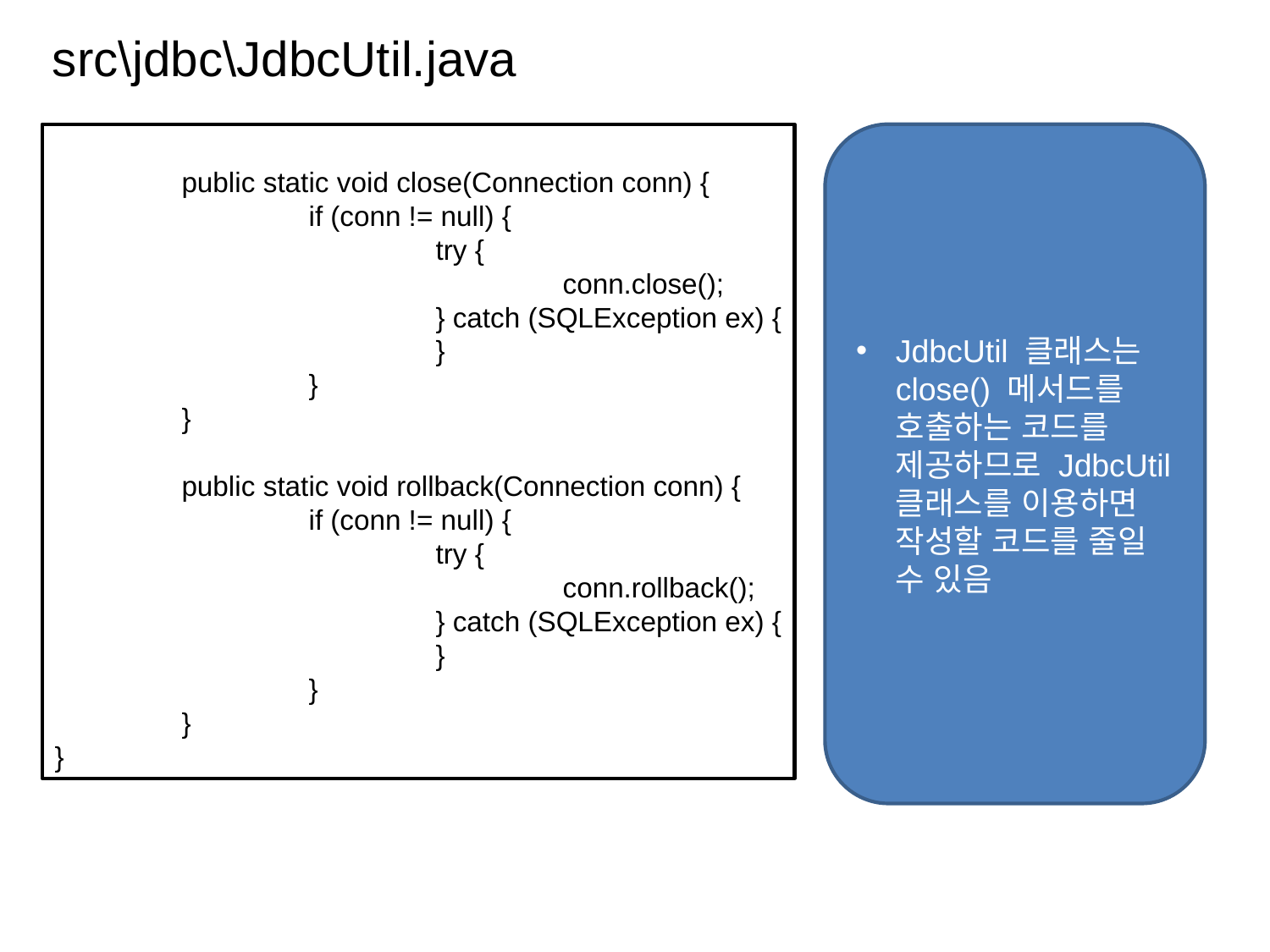

# src\jdbc\JdbcUtil.java

	public static void close(Connection conn) {
		if (conn != null) {
			try {
				conn.close();
			} catch (SQLException ex) {
			}
		}
	}

	public static void rollback(Connection conn) {
		if (conn != null) {
			try {
				conn.rollback();
			} catch (SQLException ex) {
			}
		}
	}
}
JdbcUtil 클래스는 close() 메서드를 호출하는 코드를 제공하므로 JdbcUtil 클래스를 이용하면 작성할 코드를 줄일 수 있음